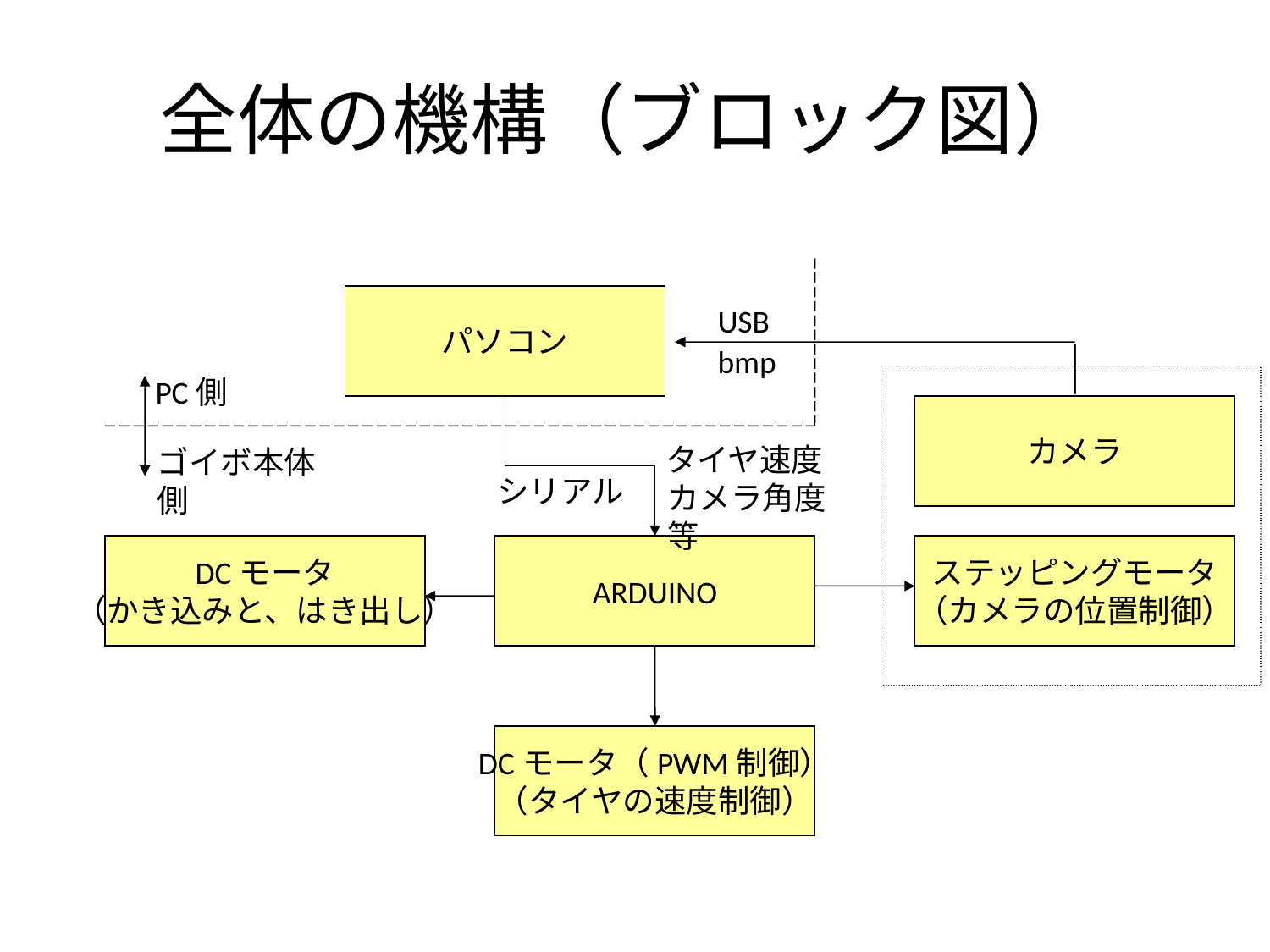

# 全体の機構（ブロック図）

パソコン
USB
bmp

PC側

カメラ

タイヤ速度
ゴイボ本体側
シリアル
カメラ角度等
DCモータ
（かき込みと、はき出し）
ARDUINO
ステッピングモータ
（カメラの位置制御）

DCモータ（PWM制御）
（タイヤの速度制御）